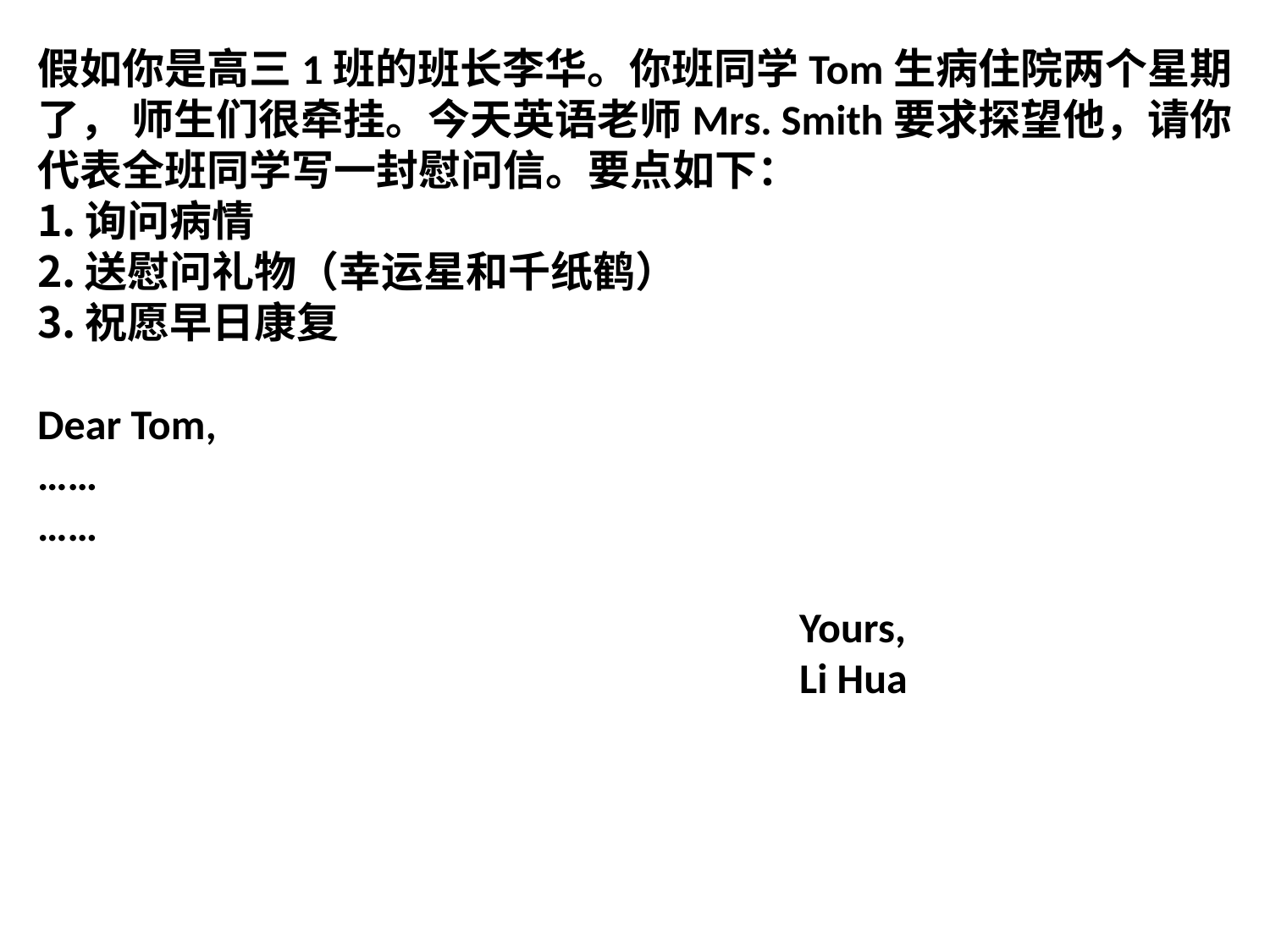

假如你是高三1班的班长李华。你班同学Tom生病住院两个星期了， 师生们很牵挂。今天英语老师Mrs. Smith要求探望他，请你代表全班同学写一封慰问信。要点如下：
询问病情
送慰问礼物（幸运星和千纸鹤）
祝愿早日康复

Dear Tom,
……
……

                                                                                Yours,
                                                                                Li Hua